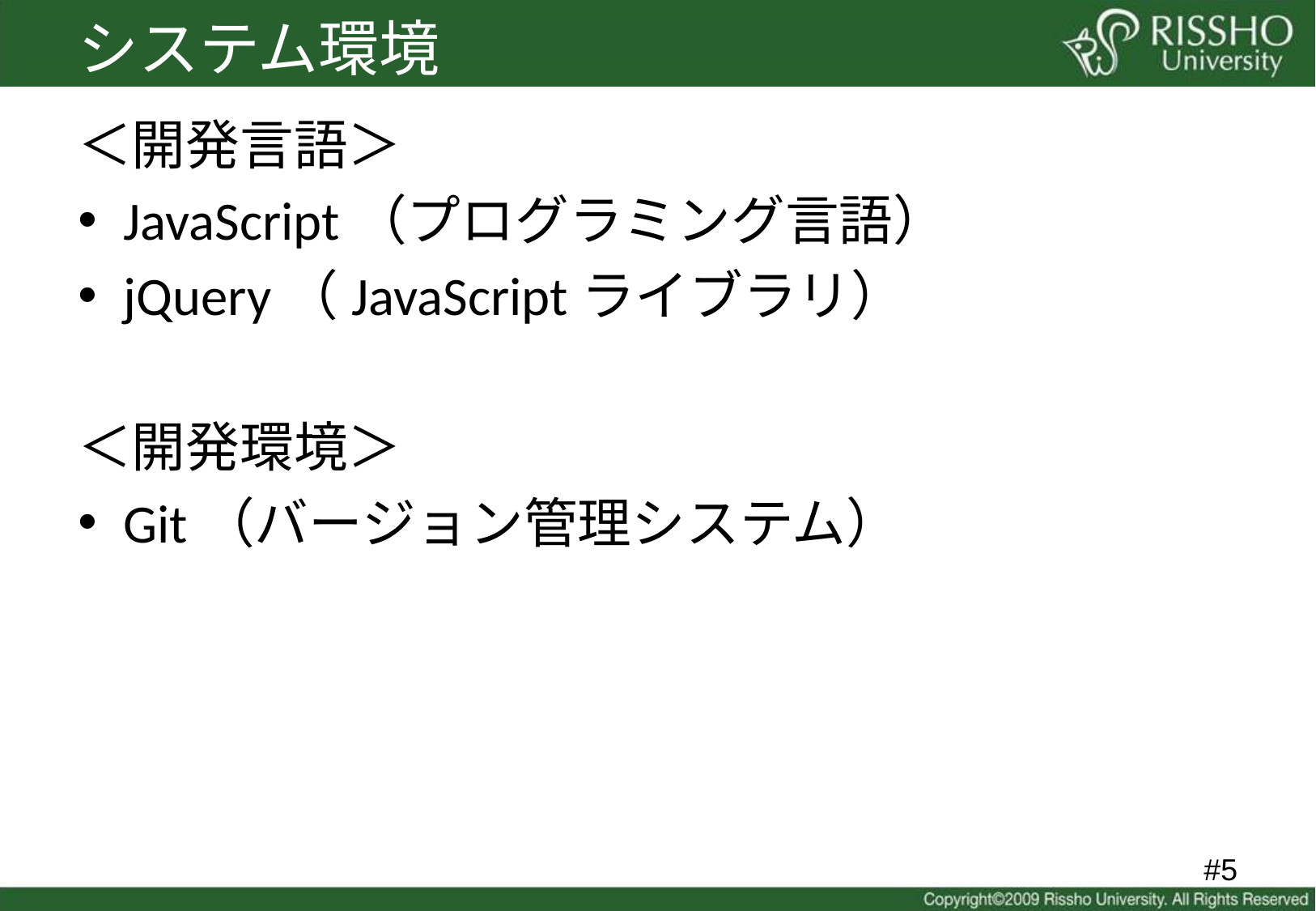

# システム環境
＜開発言語＞
JavaScript（プログラミング言語）
jQuery（JavaScriptライブラリ）

＜開発環境＞
Git（バージョン管理システム）